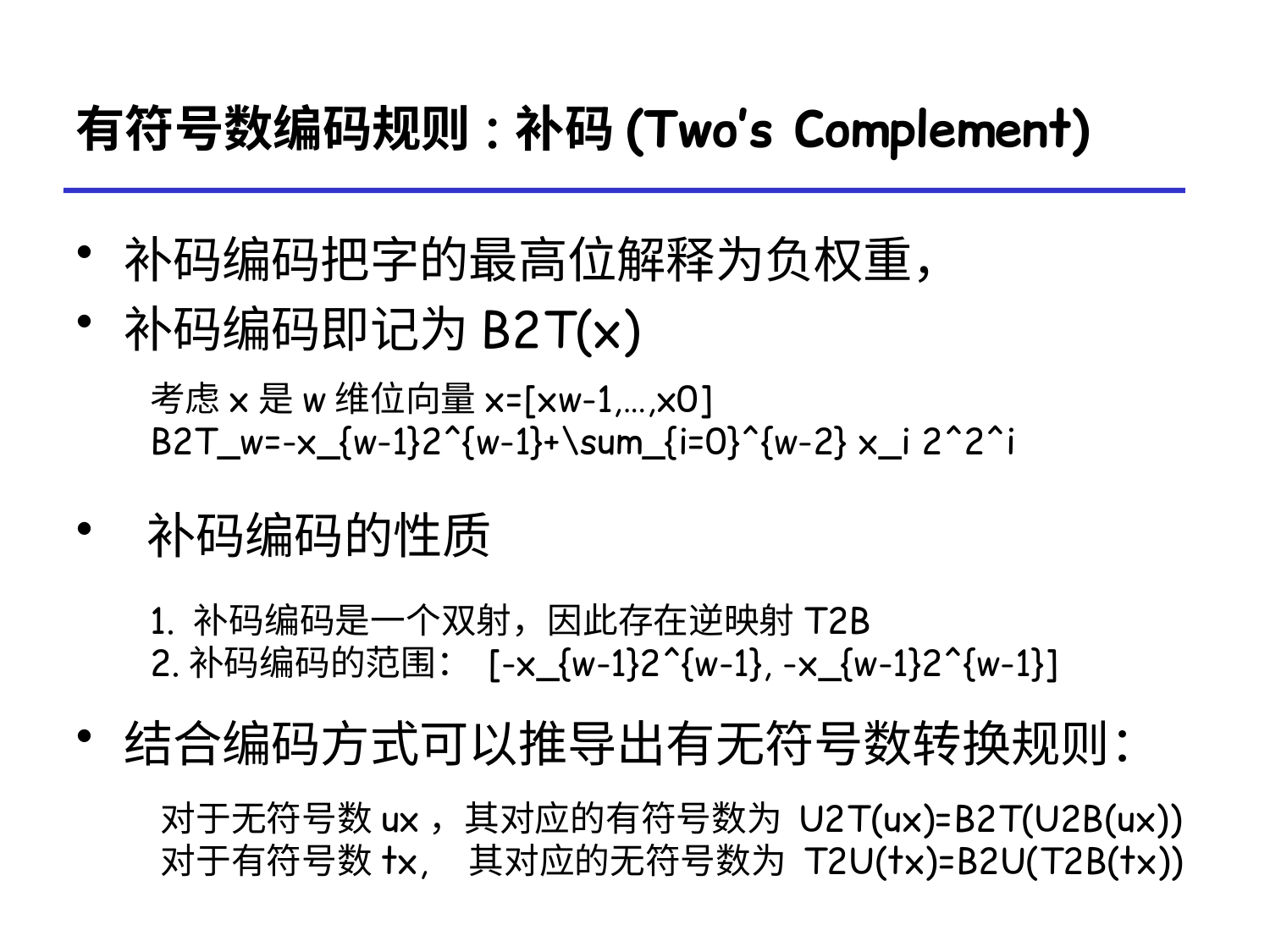

# 有符号数编码规则:补码(Two’s Complement)
补码编码把字的最高位解释为负权重，
补码编码即记为B2T(x)

 补码编码的性质

结合编码方式可以推导出有无符号数转换规则：

考虑x是w维位向量x=[xw-1,…,x0]
B2T_w=-x_{w-1}2^{w-1}+\sum_{i=0}^{w-2} x_i 2^2^i
1. 补码编码是一个双射，因此存在逆映射T2B
2.补码编码的范围： [-x_{w-1}2^{w-1}, -x_{w-1}2^{w-1}]
对于无符号数ux，其对应的有符号数为 U2T(ux)=B2T(U2B(ux))
对于有符号数tx,   其对应的无符号数为 T2U(tx)=B2U(T2B(tx))